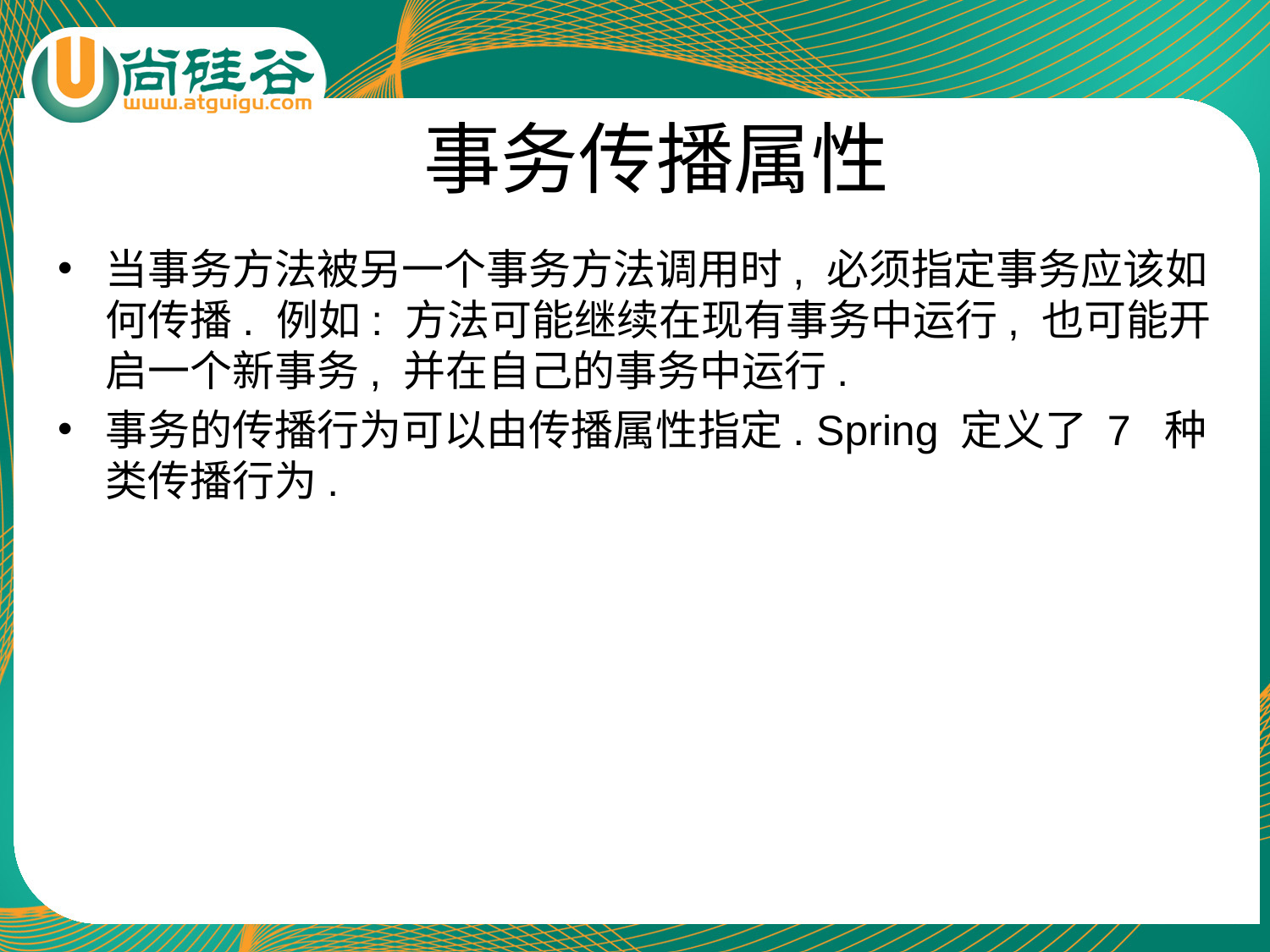

# 事务传播属性
当事务方法被另一个事务方法调用时, 必须指定事务应该如何传播. 例如: 方法可能继续在现有事务中运行, 也可能开启一个新事务, 并在自己的事务中运行.
事务的传播行为可以由传播属性指定. Spring 定义了 7  种类传播行为.